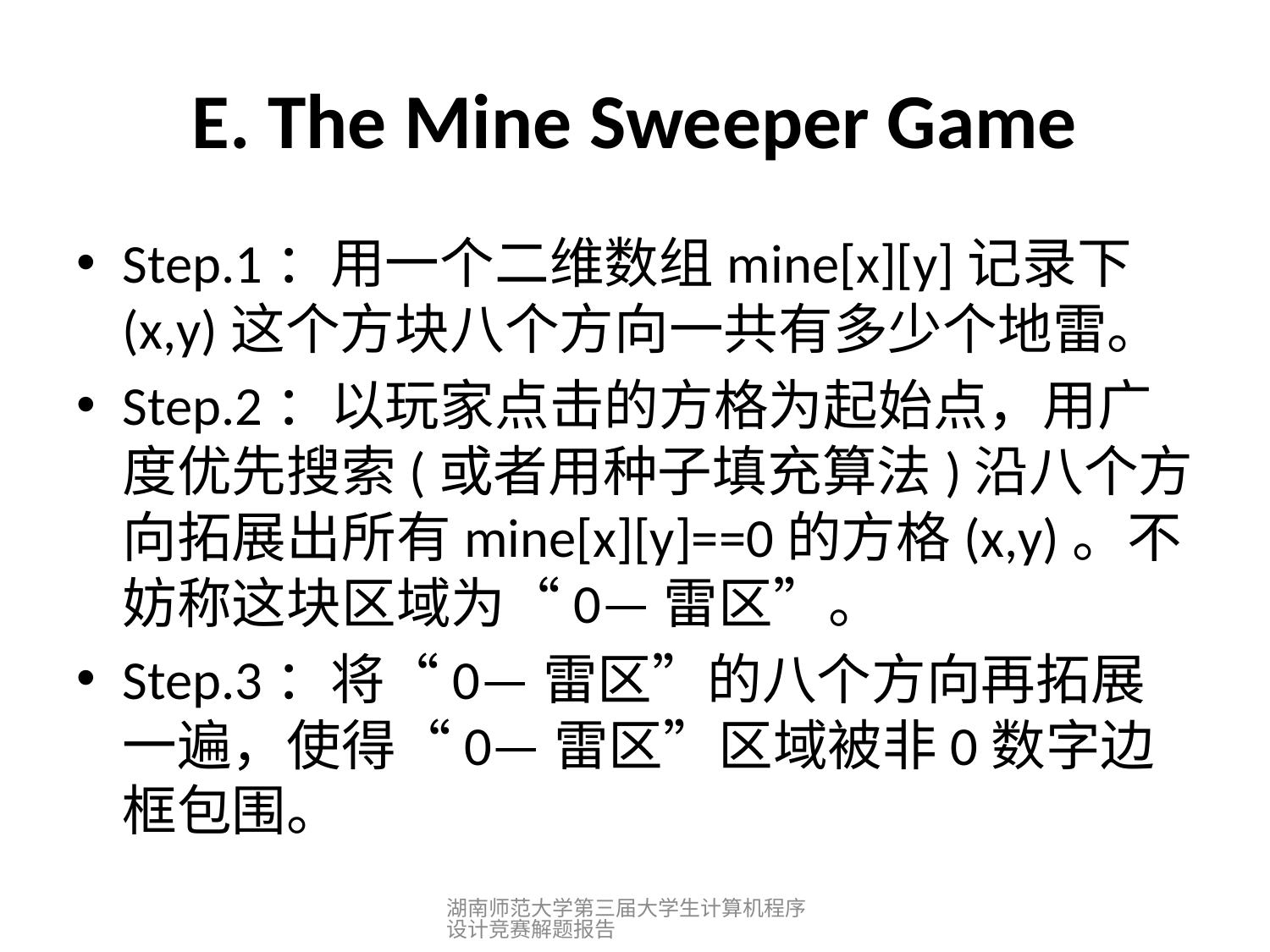

# E. The Mine Sweeper Game
Step.1：用一个二维数组mine[x][y]记录下(x,y)这个方块八个方向一共有多少个地雷。
Step.2：以玩家点击的方格为起始点，用广度优先搜索(或者用种子填充算法)沿八个方向拓展出所有mine[x][y]==0的方格(x,y)。不妨称这块区域为“0—雷区”。
Step.3：将“0—雷区”的八个方向再拓展一遍，使得“0—雷区”区域被非0数字边框包围。
湖南师范大学第三届大学生计算机程序设计竞赛解题报告